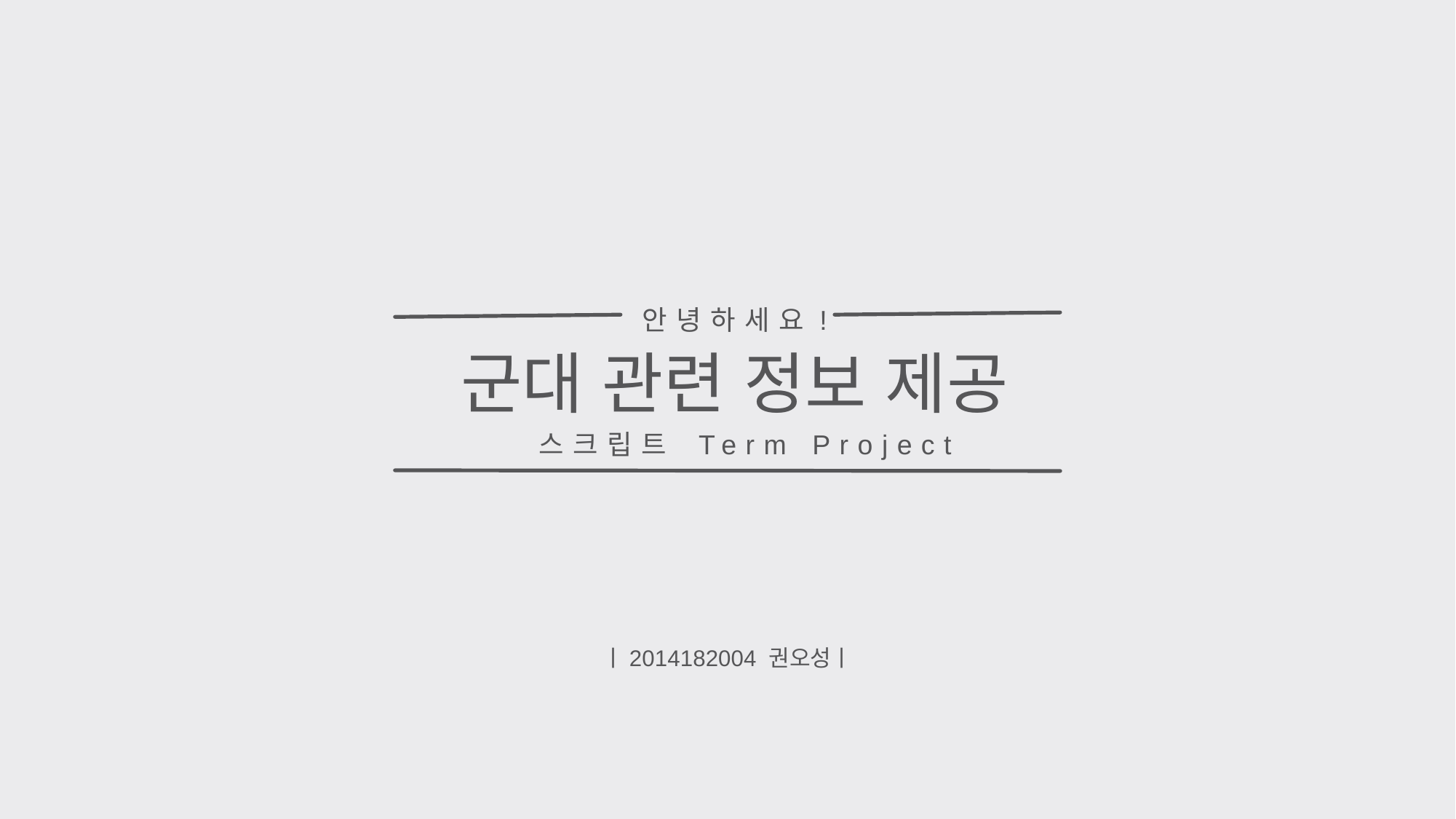

안녕하세요!
군대 관련 정보 제공
스크립트 Term Project
ㅣ2014182004 권오성ㅣ